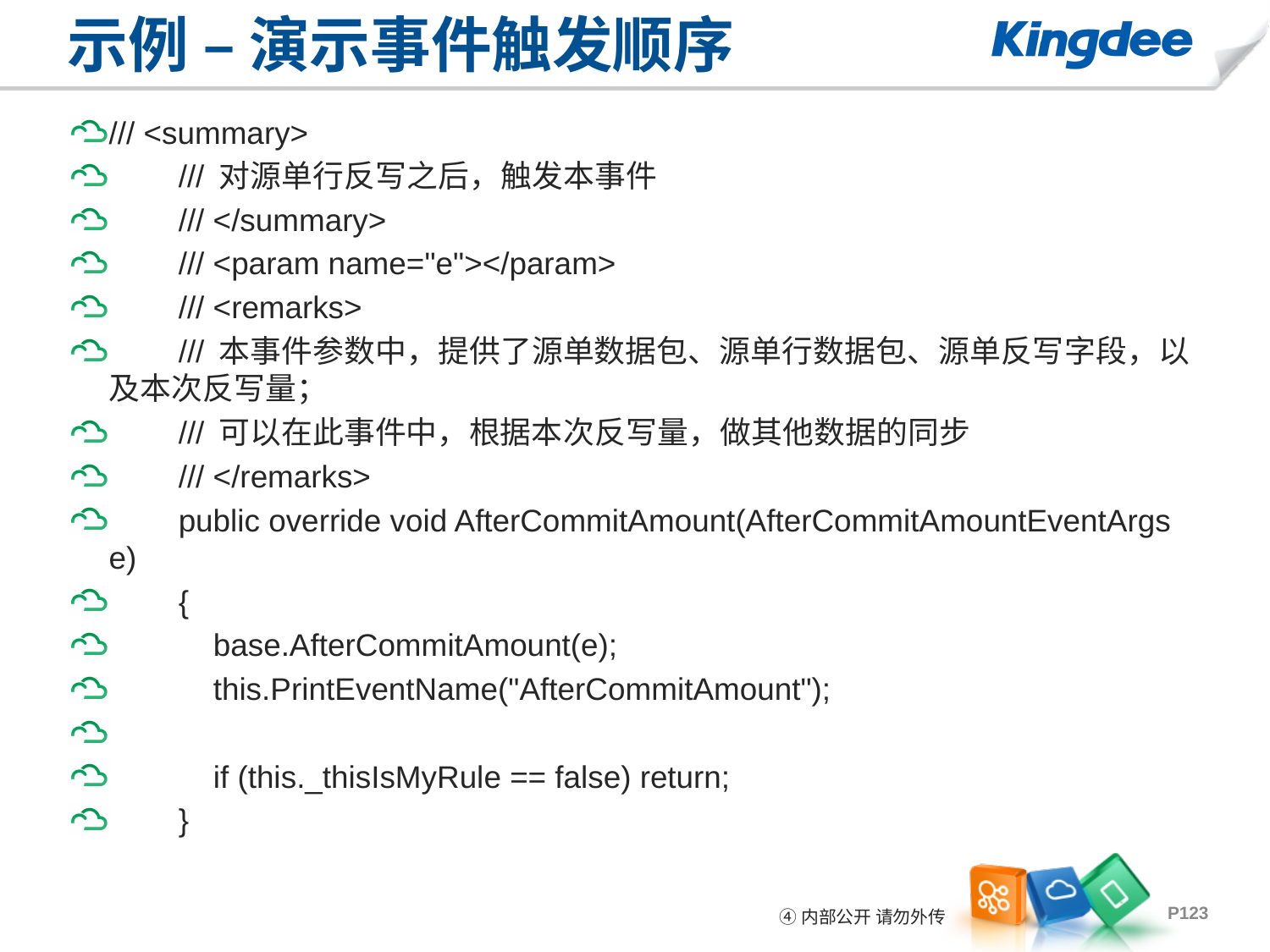

# 示例 – 演示事件触发顺序
/// <summary>
        /// 对源单行反写之后，触发本事件
        /// </summary>
        /// <param name="e"></param>
        /// <remarks>
        /// 本事件参数中，提供了源单数据包、源单行数据包、源单反写字段，以及本次反写量；
        /// 可以在此事件中，根据本次反写量，做其他数据的同步
        /// </remarks>
        public override void AfterCommitAmount(AfterCommitAmountEventArgs e)
        {
            base.AfterCommitAmount(e);
            this.PrintEventName("AfterCommitAmount");

            if (this._thisIsMyRule == false) return;
        }